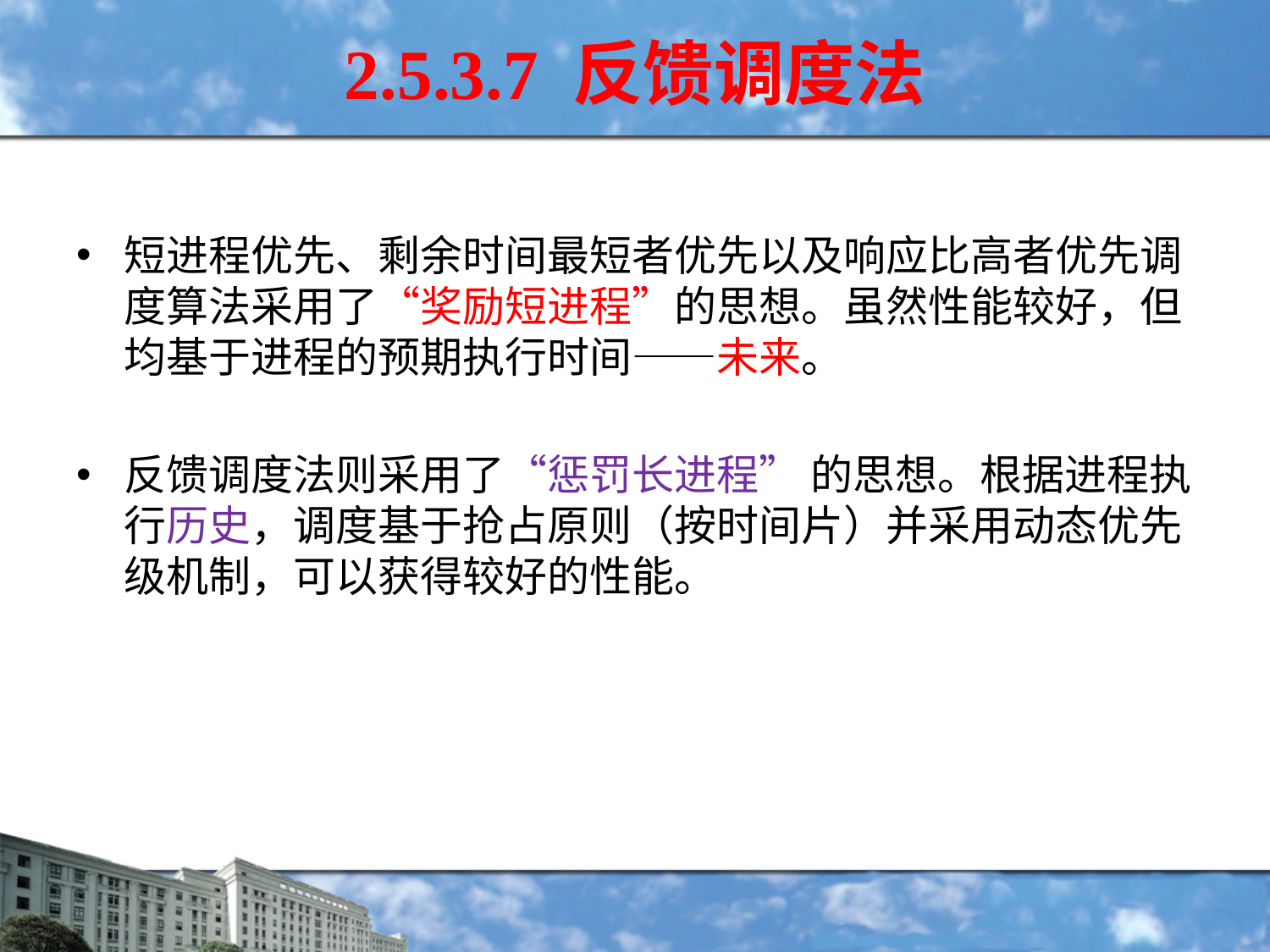

短进程优先、剩余时间最短者优先以及响应比高者优先调度算法采用了“奖励短进程”的思想。虽然性能较好，但均基于进程的预期执行时间——未来。

反馈调度法则采用了“惩罚长进程” 的思想。根据进程执行历史，调度基于抢占原则（按时间片）并采用动态优先级机制，可以获得较好的性能。
2.5.3.7 反馈调度法